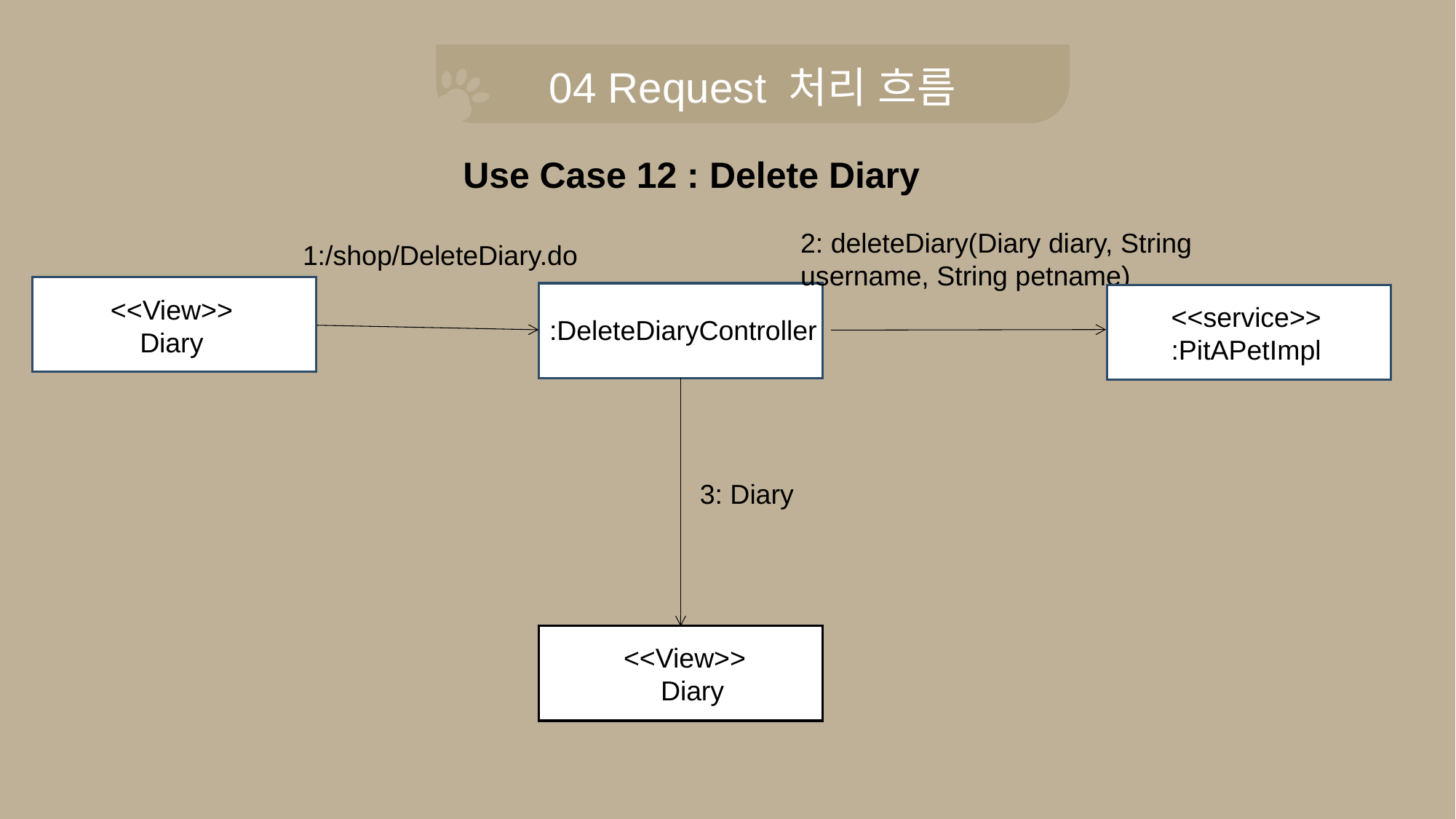

04 Request 처리 흐름

Use Case 12 : Delete Diary
2: deleteDiary(Diary diary, String username, String petname)
1:/shop/DeleteDiary.do

<<View>>
Diary

<<View>>
Diary
<<service>>
:PitAPetImpl
:DeleteDiaryController
3: Diary

<<View>>
  Diary